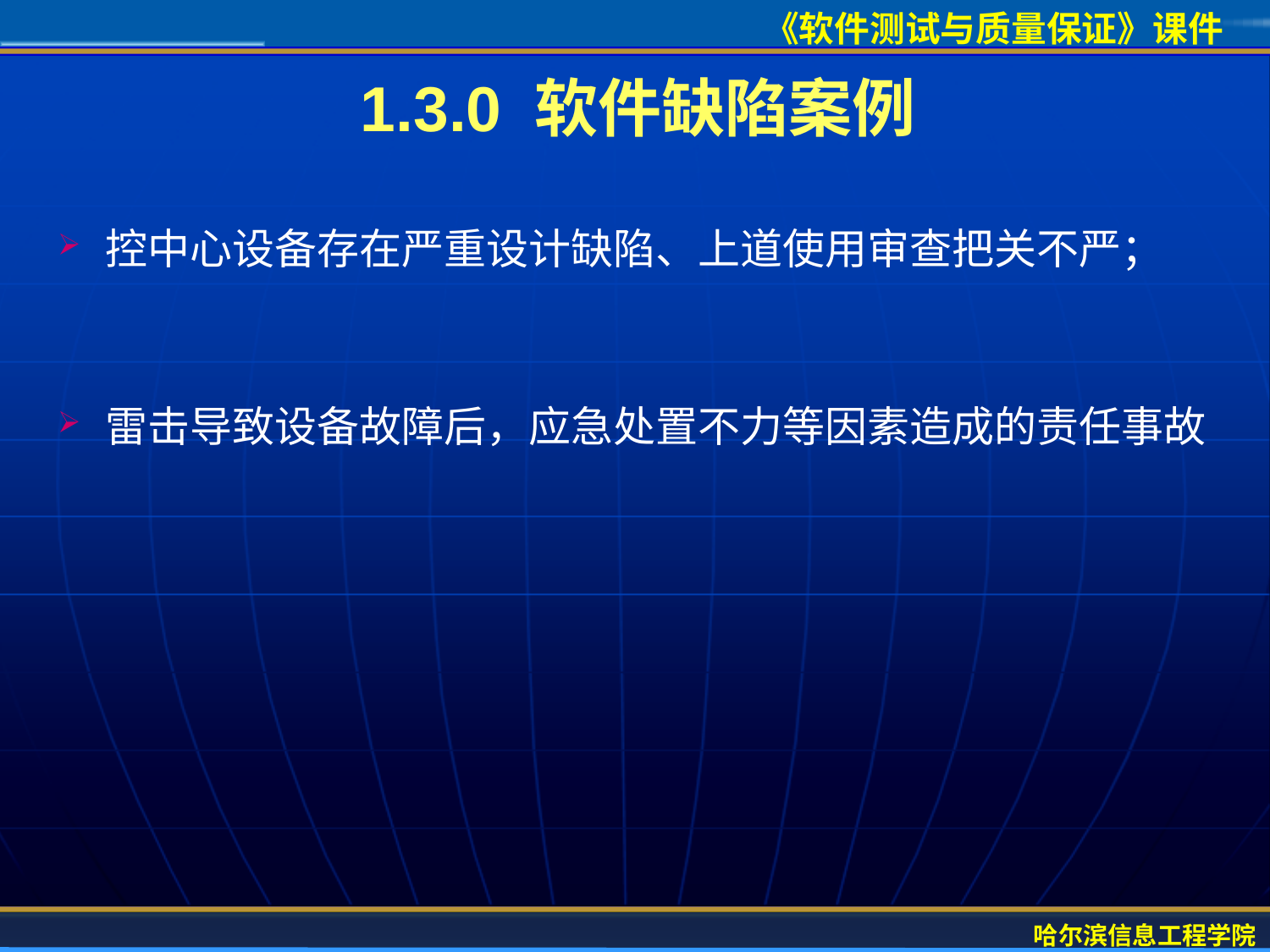

# 1.3.0 软件缺陷案例
控中心设备存在严重设计缺陷、上道使用审查把关不严；

雷击导致设备故障后，应急处置不力等因素造成的责任事故